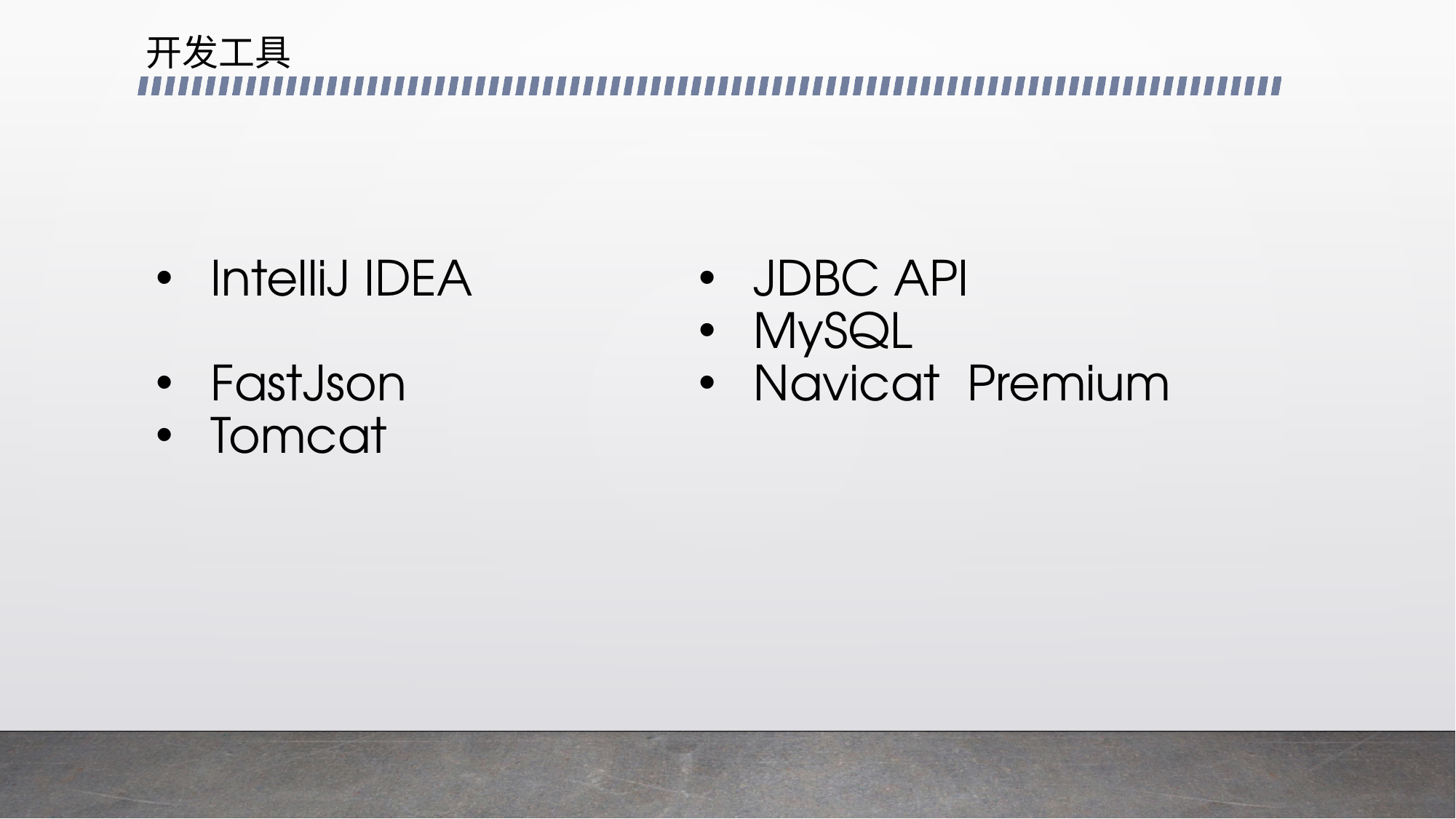

开发工具
IntelliJ IDEA
FastJson
Tomcat

JDBC API
MySQL
Navicat  Premium